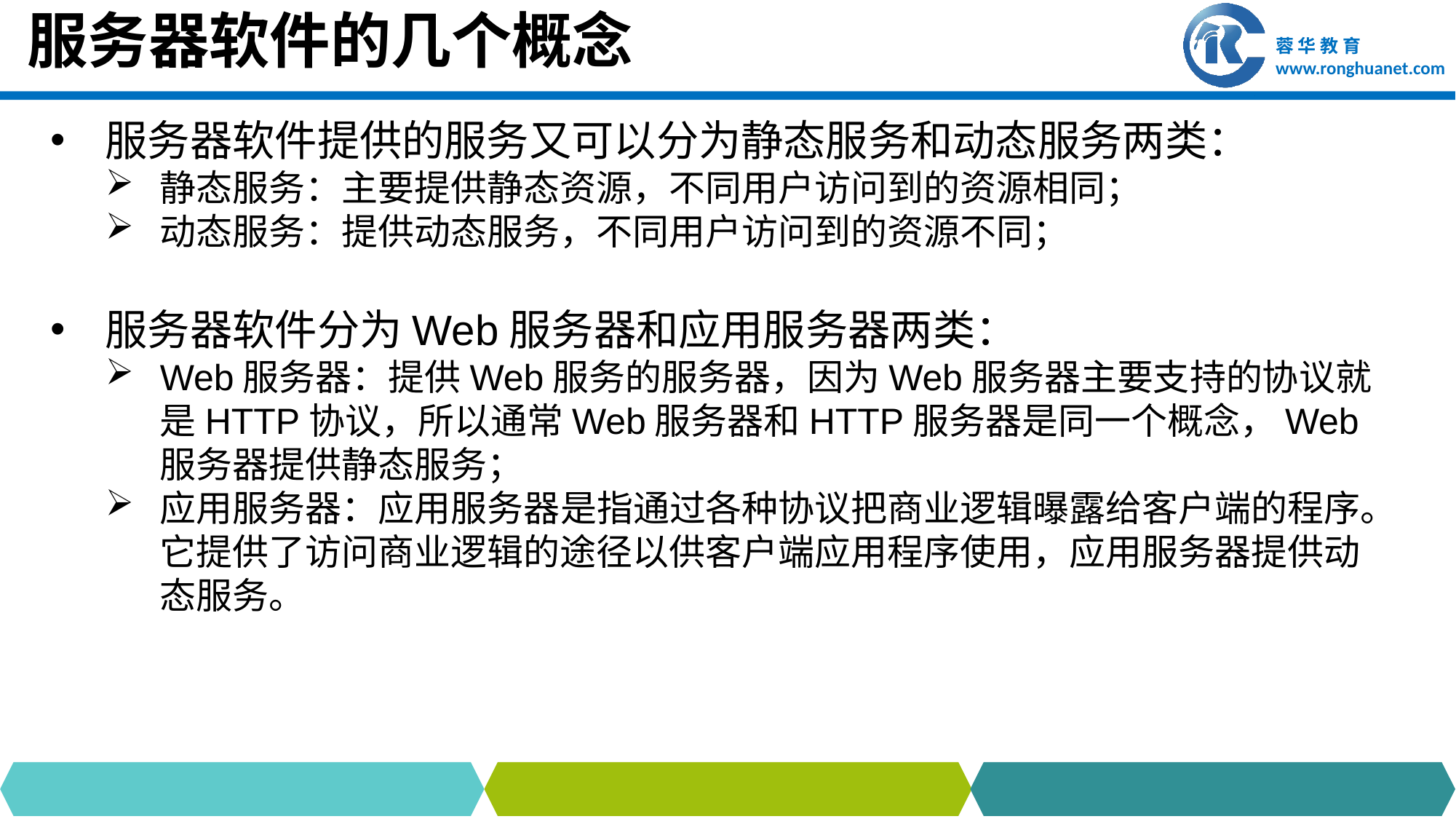

# 服务器软件的几个概念
服务器软件提供的服务又可以分为静态服务和动态服务两类：
静态服务：主要提供静态资源，不同用户访问到的资源相同；
动态服务：提供动态服务，不同用户访问到的资源不同；

服务器软件分为Web服务器和应用服务器两类：
Web服务器：提供Web服务的服务器，因为Web服务器主要支持的协议就是HTTP协议，所以通常Web服务器和HTTP服务器是同一个概念，Web服务器提供静态服务；
应用服务器：应用服务器是指通过各种协议把商业逻辑曝露给客户端的程序。它提供了访问商业逻辑的途径以供客户端应用程序使用，应用服务器提供动态服务。